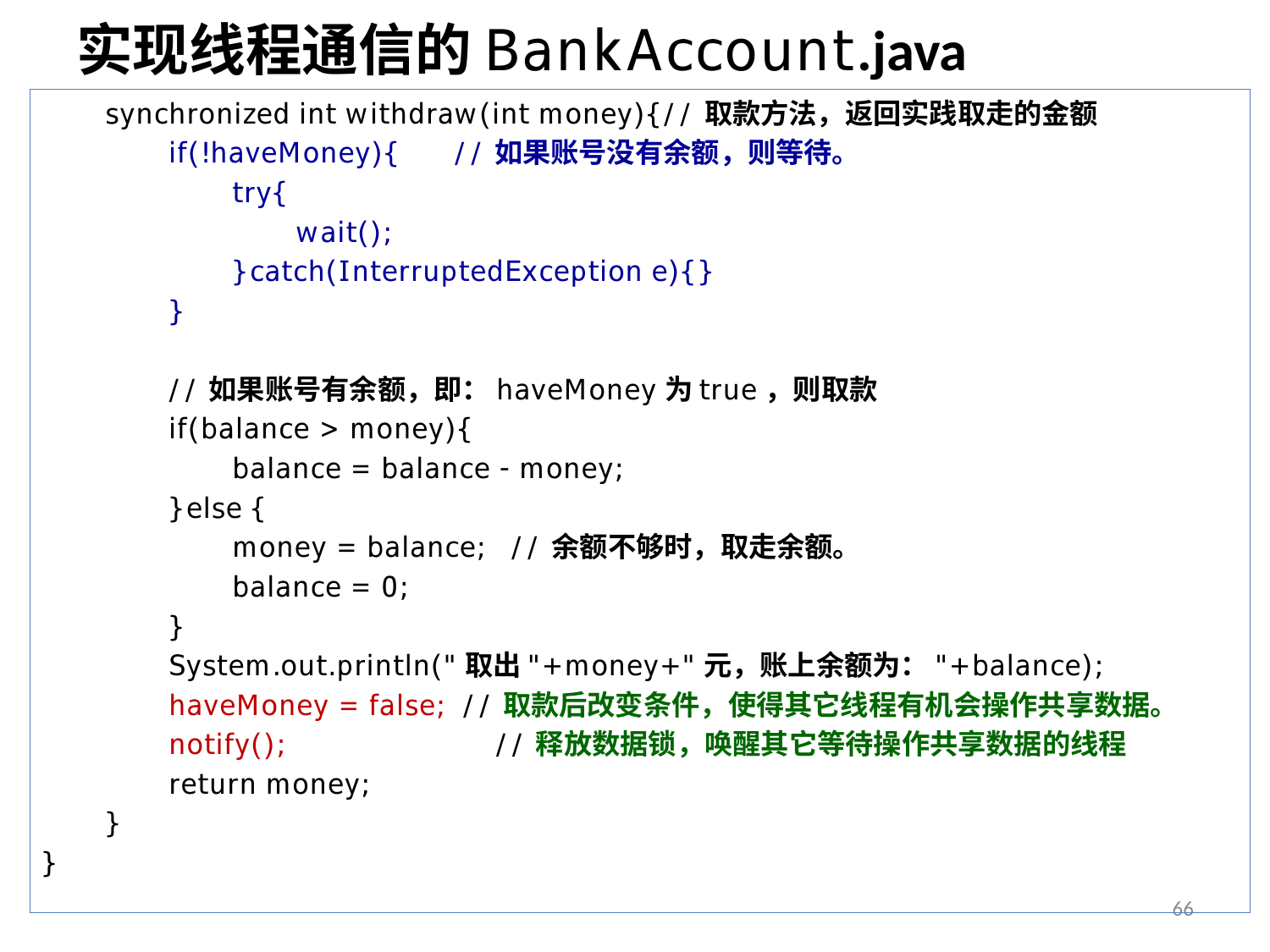

# 实现线程通信的BankAccount.java
synchronized int withdraw(int money){//取款方法，返回实践取走的金额
if(!haveMoney){	//如果账号没有余额，则等待。
try{
wait();
}catch(InterruptedException e){}
}

//如果账号有余额，即：haveMoney为true，则取款
if(balance > money){
balance = balance - money;
}else {
money = balance;   //余额不够时，取走余额。
balance = 0;
}
System.out.println("取出"+money+"元，账上余额为："+balance);
haveMoney = false;  //取款后改变条件，使得其它线程有机会操作共享数据。
notify();		     //释放数据锁，唤醒其它等待操作共享数据的线程
return money;
}
}

66